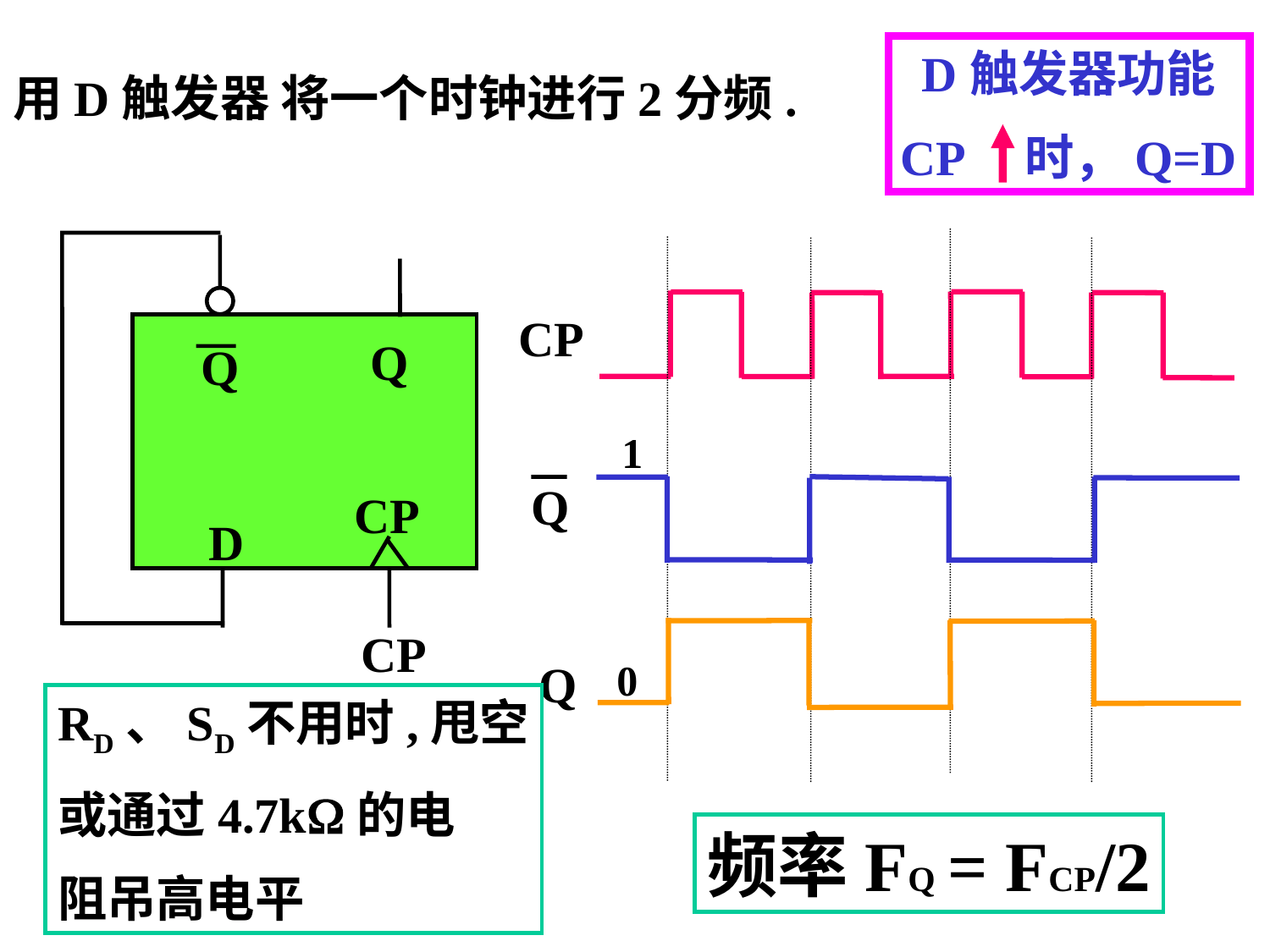

D触发器功能
CP    时，Q=D

用D触发器 将一个时钟进行2分频.

Q
Q

CP
D

CP
Q

Q
1

0

CP
RD、SD不用时,甩空
或通过4.7kΩ的电
阻吊高电平
频率FQ = FCP/2